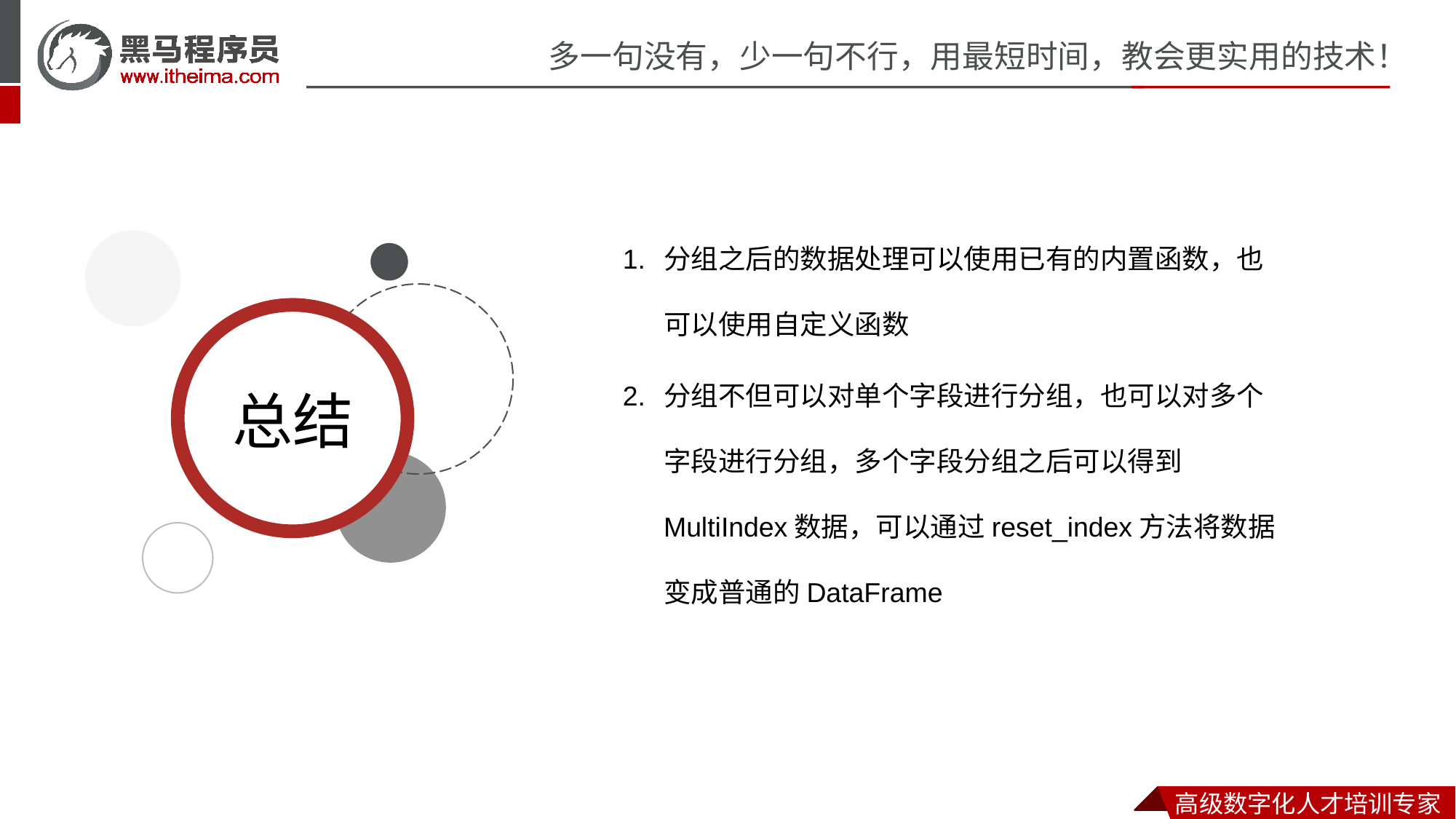

分组之后的数据处理可以使用已有的内置函数，也可以使用自定义函数
分组不但可以对单个字段进行分组，也可以对多个字段进行分组，多个字段分组之后可以得到MultiIndex数据，可以通过reset_index方法将数据变成普通的DataFrame